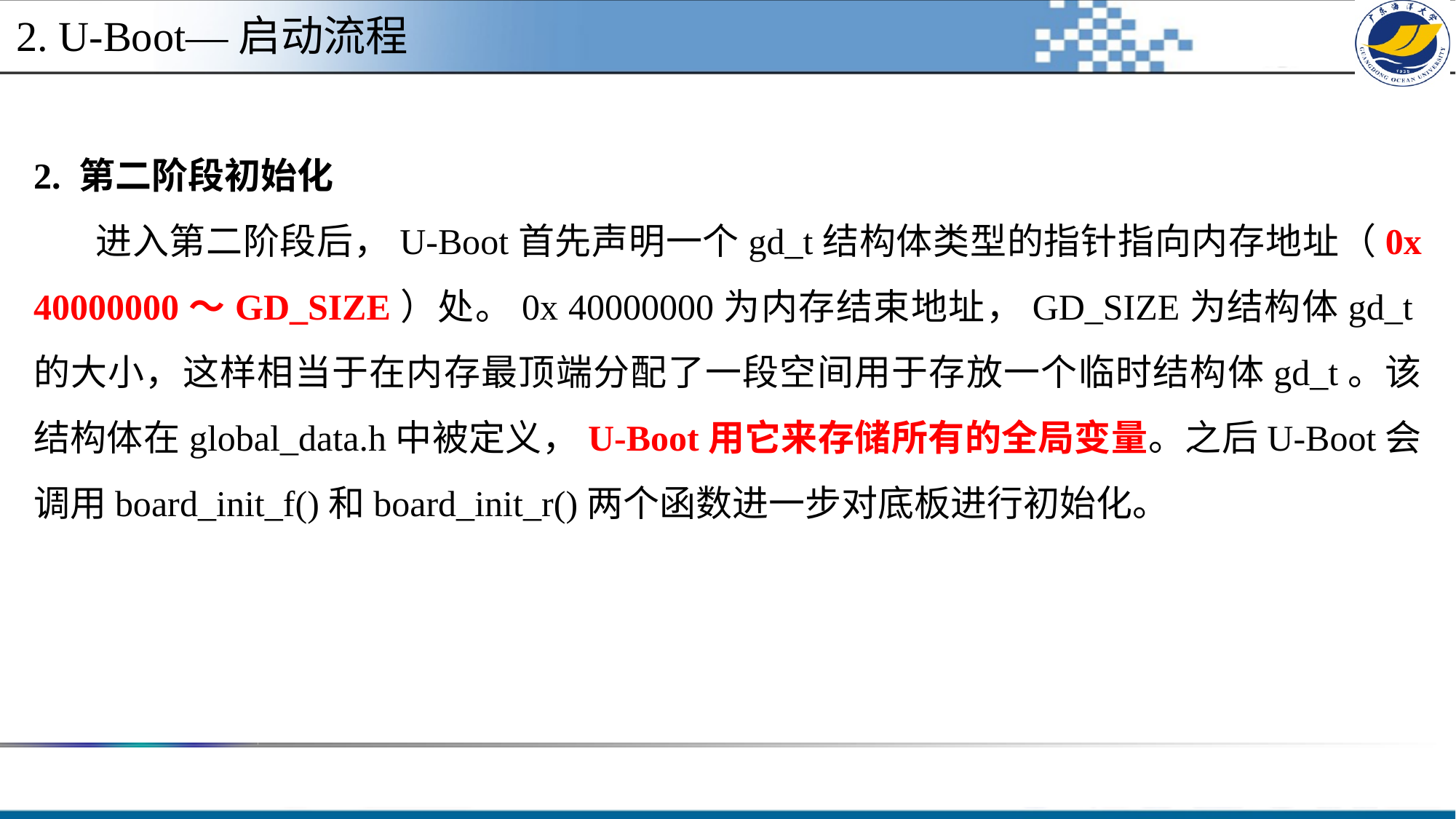

2. U-Boot—启动流程
2. 第二阶段初始化
      进入第二阶段后，U-Boot首先声明一个gd_t结构体类型的指针指向内存地址（0x 40000000～GD_SIZE）处。0x 40000000为内存结束地址，GD_SIZE为结构体gd_t的大小，这样相当于在内存最顶端分配了一段空间用于存放一个临时结构体gd_t。该结构体在global_data.h中被定义，U-Boot用它来存储所有的全局变量。之后U-Boot会调用board_init_f()和board_init_r()两个函数进一步对底板进行初始化。